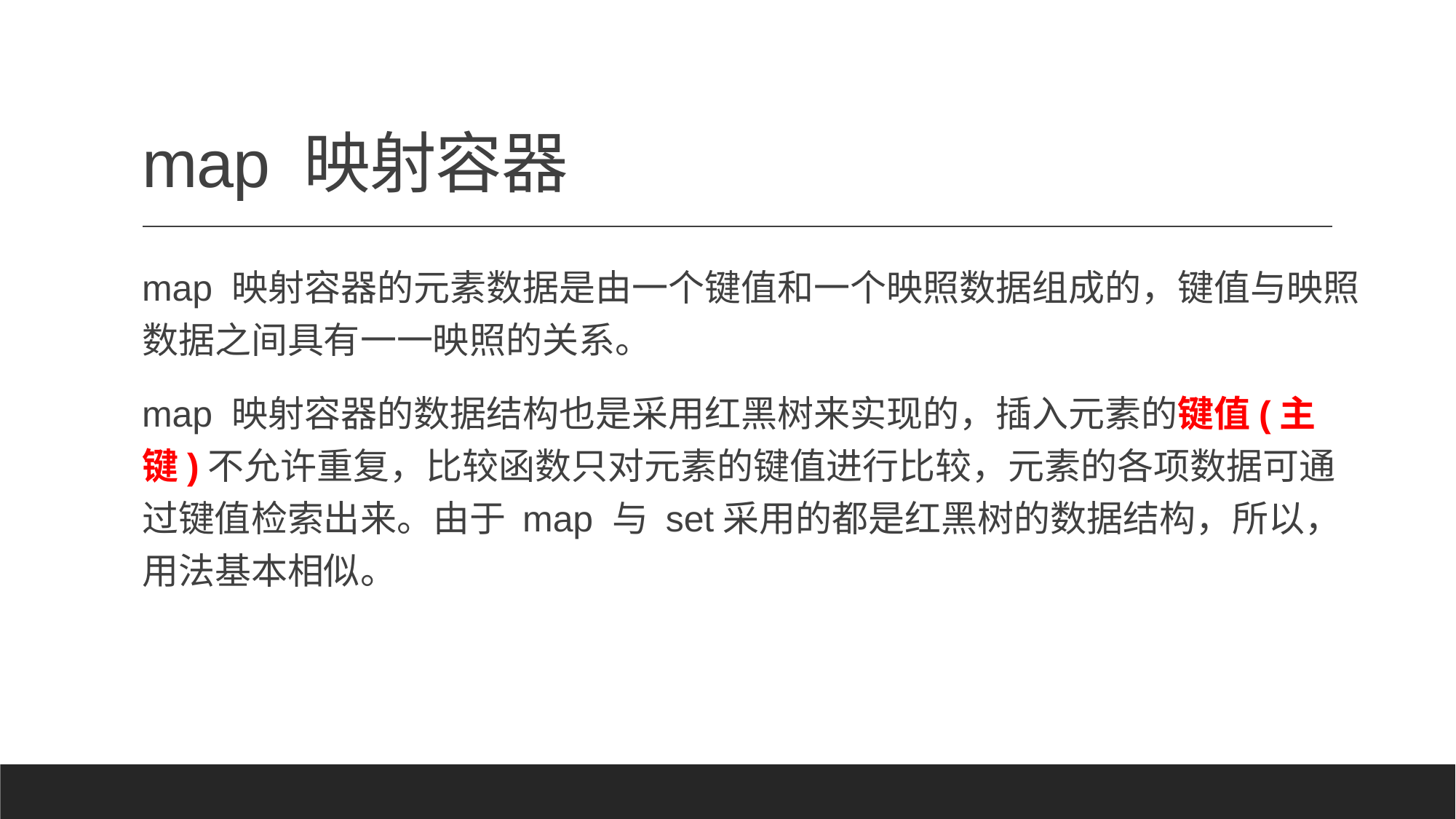

# map 映射容器
map 映射容器的元素数据是由一个键值和一个映照数据组成的，键值与映照数据之间具有一一映照的关系。
map 映射容器的数据结构也是采用红黑树来实现的，插入元素的键值(主键)不允许重复，比较函数只对元素的键值进行比较，元素的各项数据可通过键值检索出来。由于 map 与 set采用的都是红黑树的数据结构，所以，用法基本相似。